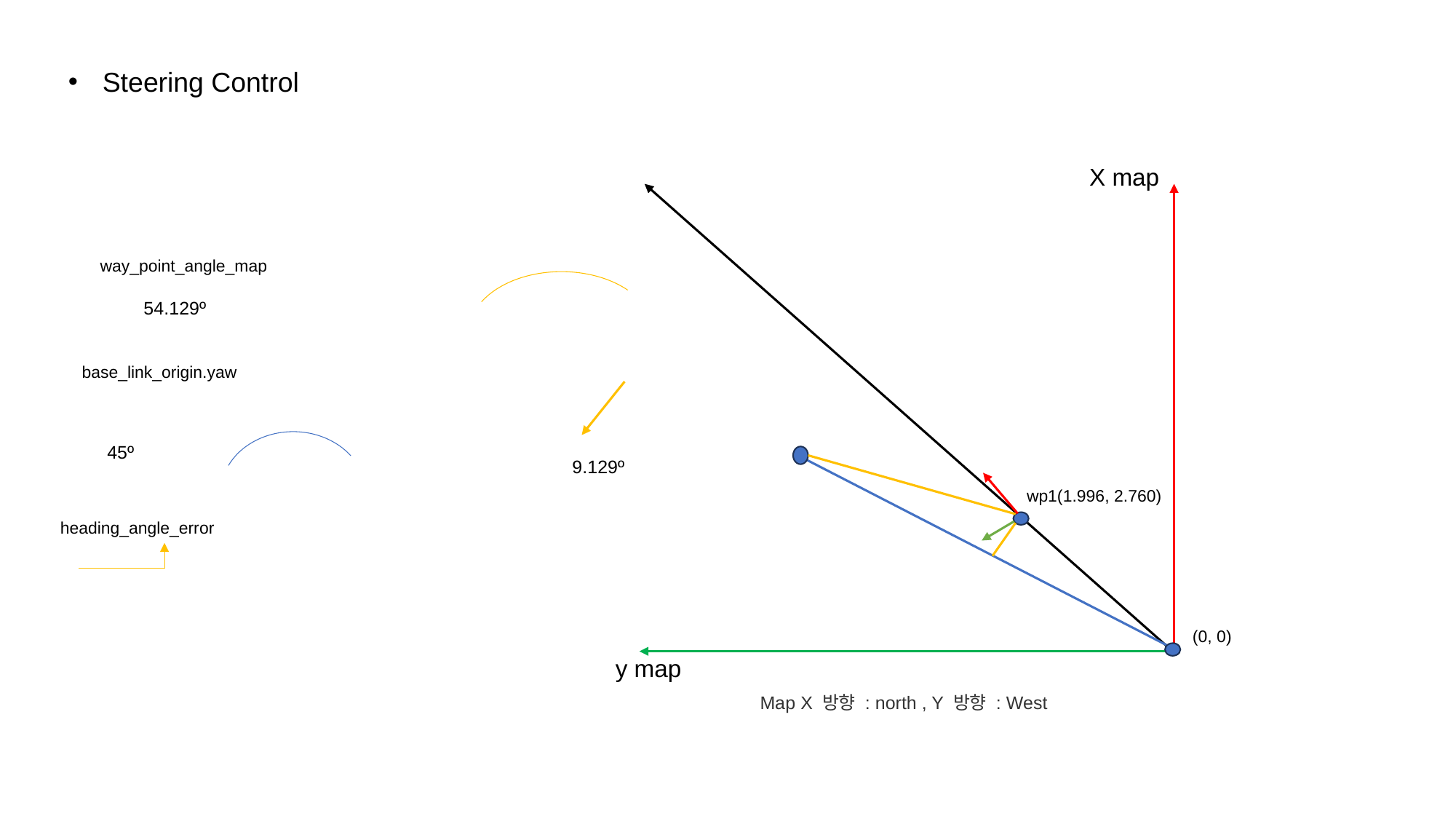

Steering Control
X map
way_point_angle_map

54.129º
base_link_origin.yaw

45º

9.129º
wp1(1.996, 2.760)
heading_angle_error

(0, 0)

y map
Map X 방향 : north , Y 방향 : West